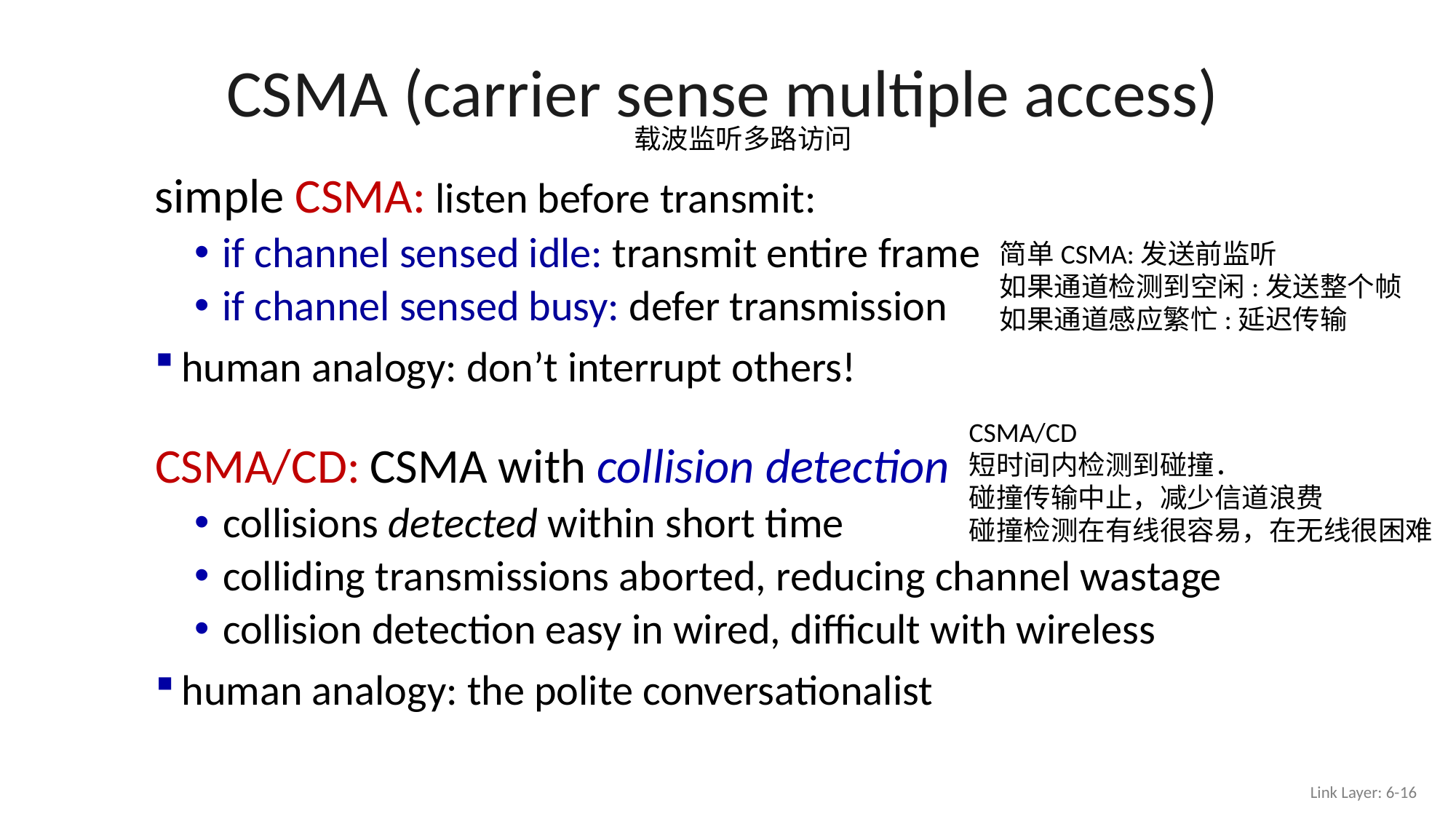

# CSMA (carrier sense multiple access)
载波监听多路访问
simple CSMA: listen before transmit:
if channel sensed idle: transmit entire frame
if channel sensed busy: defer transmission
human analogy: don’t interrupt others!
简单CSMA:发送前监听
如果通道检测到空闲:发送整个帧
如果通道感应繁忙:延迟传输
CSMA/CD
短时间内检测到碰撞．
碰撞传输中止，减少信道浪费
碰撞检测在有线很容易，在无线很困难
CSMA/CD: CSMA with collision detection
collisions detected within short time
colliding transmissions aborted, reducing channel wastage
collision detection easy in wired, difficult with wireless
human analogy: the polite conversationalist
Link Layer: 6-16